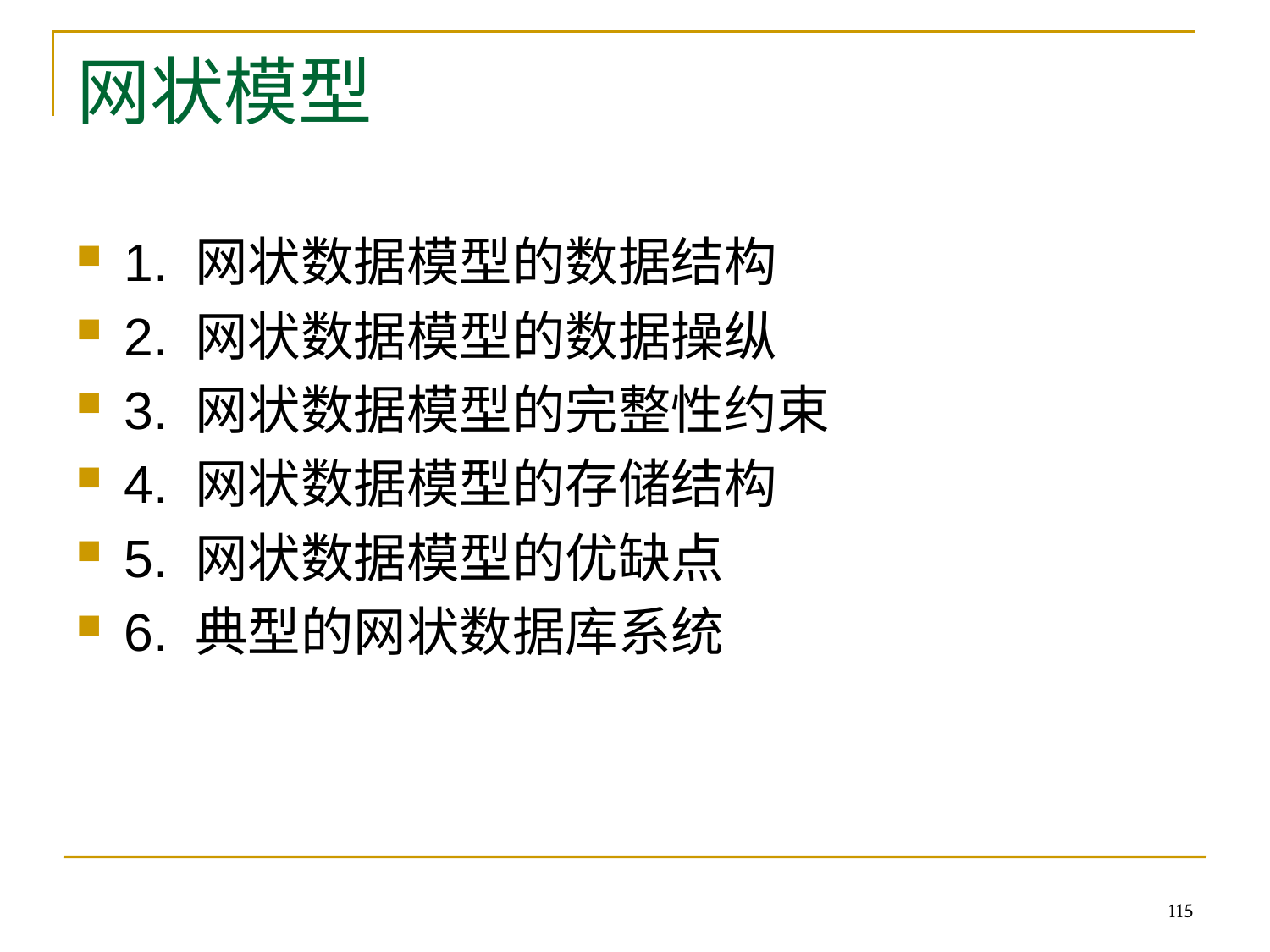

# 网状模型
1. 网状数据模型的数据结构
2. 网状数据模型的数据操纵
3. 网状数据模型的完整性约束
4. 网状数据模型的存储结构
5. 网状数据模型的优缺点
6. 典型的网状数据库系统

115